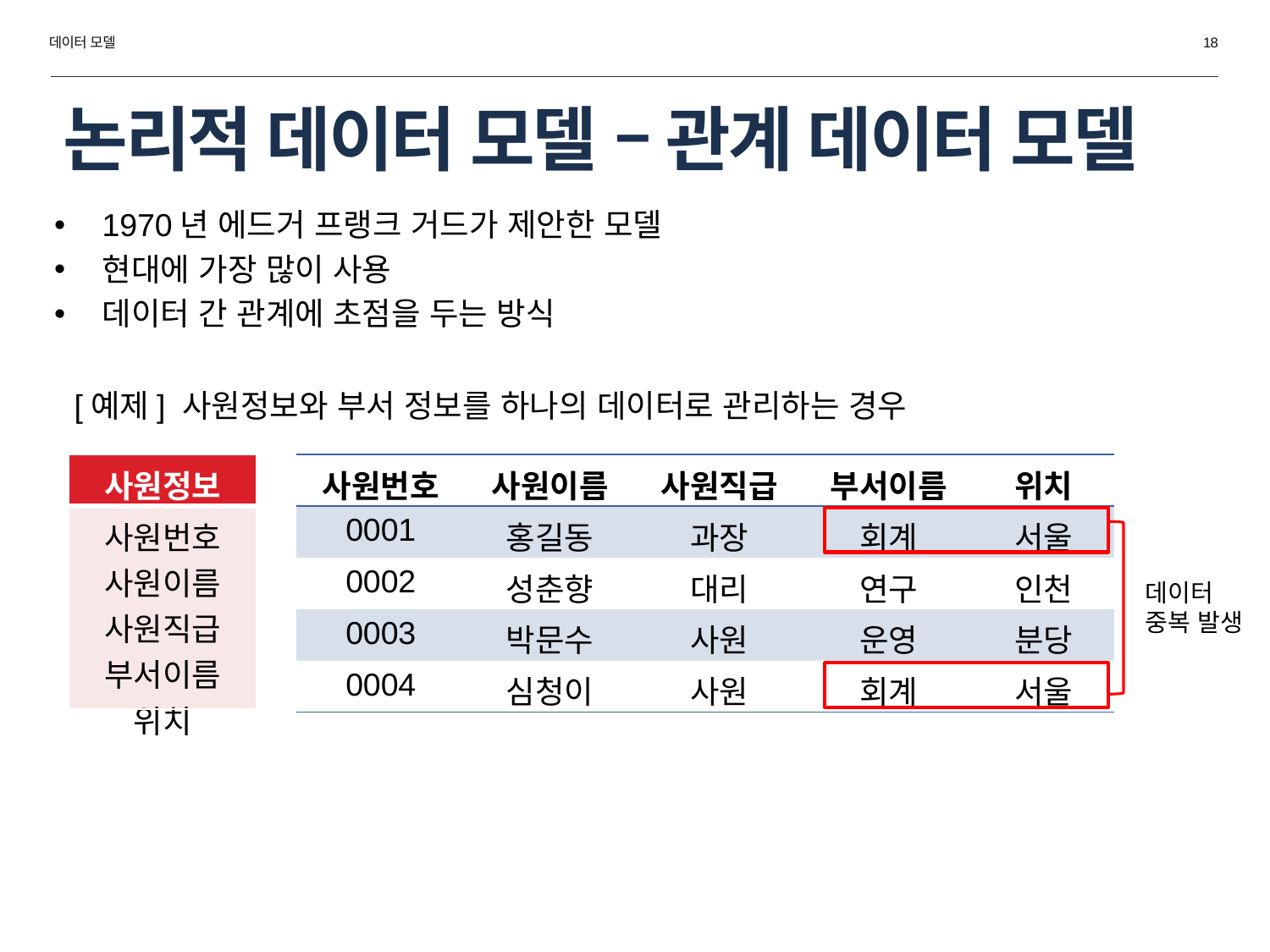

데이터 모델
18
# 논리적 데이터 모델 – 관계 데이터 모델
1970년 에드거 프랭크 거드가 제안한 모델
현대에 가장 많이 사용
데이터 간 관계에 초점을 두는 방식
[예제] 사원정보와 부서 정보를 하나의 데이터로 관리하는 경우
| 사원정보 |
| --- |
| 사원번호 사원이름 사원직급 부서이름 위치 |
| 사원번호 | 사원이름 | 사원직급 | 부서이름 | 위치 |
| --- | --- | --- | --- | --- |
| 0001 | 홍길동 | 과장 | 회계 | 서울 |
| 0002 | 성춘향 | 대리 | 연구 | 인천 |
| 0003 | 박문수 | 사원 | 운영 | 분당 |
| 0004 | 심청이 | 사원 | 회계 | 서울 |

데이터
중복 발생